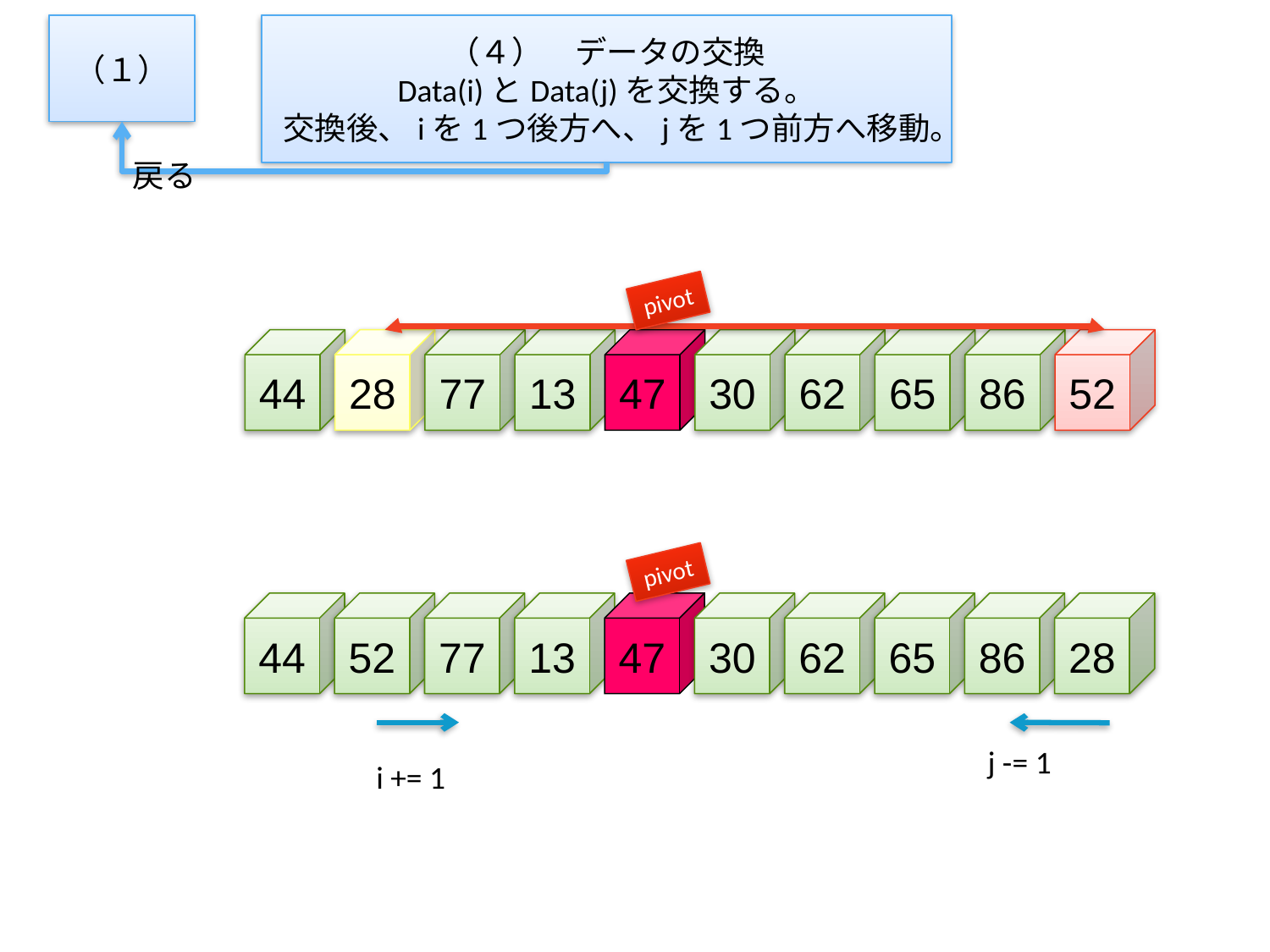

（１）
（４）　データの交換
Data(i)とData(j)を交換する。
交換後、iを1つ後方へ、jを1つ前方へ移動。
戻る
pivot
44
28
77
13
47
30
62
65
86
52
pivot
44
52
77
13
47
30
62
65
86
28
j -= 1
i += 1